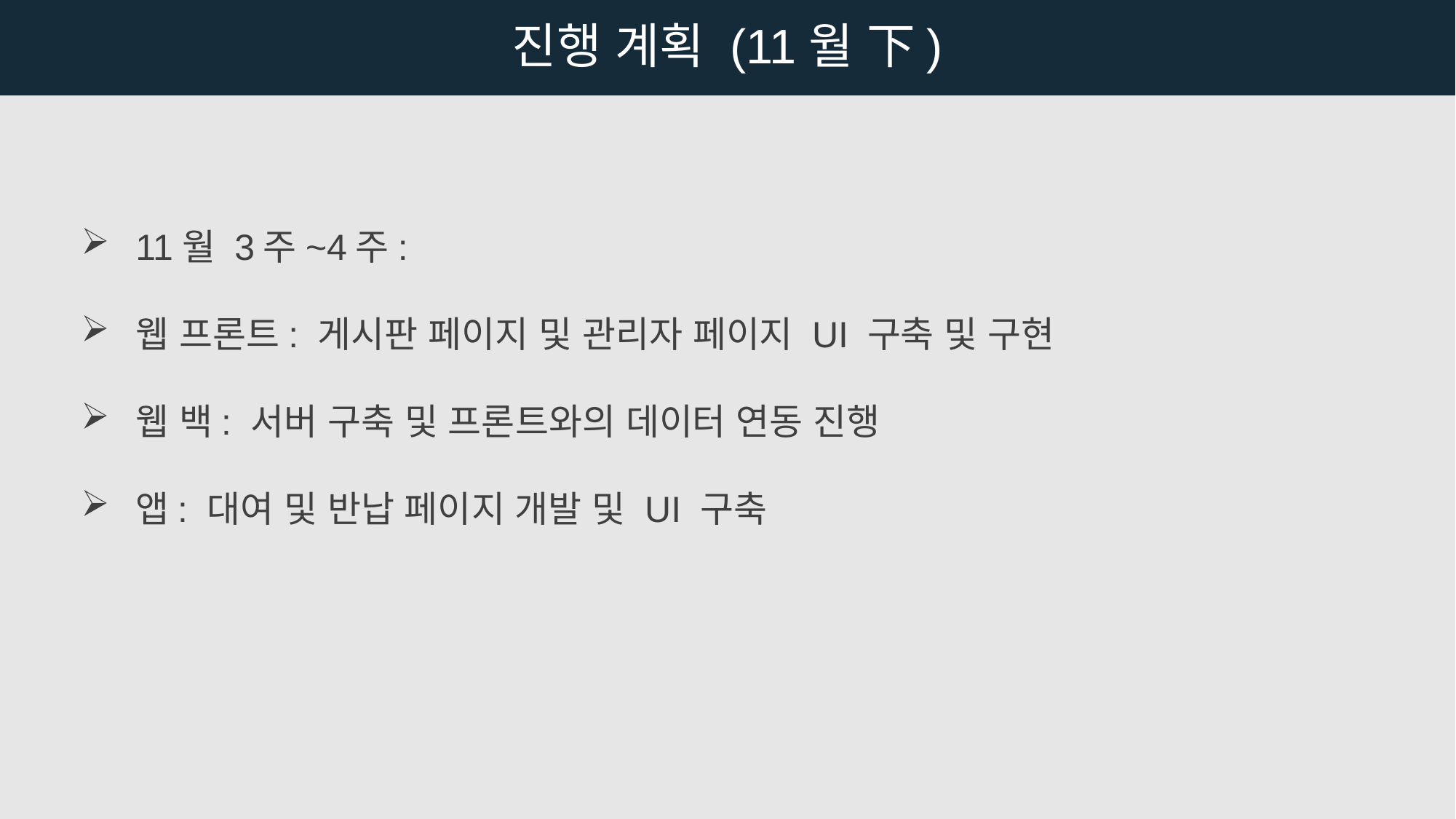

진행 계획 (11월 下)
11월 3주~4주:
웹 프론트: 게시판 페이지 및 관리자 페이지 UI 구축 및 구현
웹 백: 서버 구축 및 프론트와의 데이터 연동 진행
앱: 대여 및 반납 페이지 개발 및 UI 구축